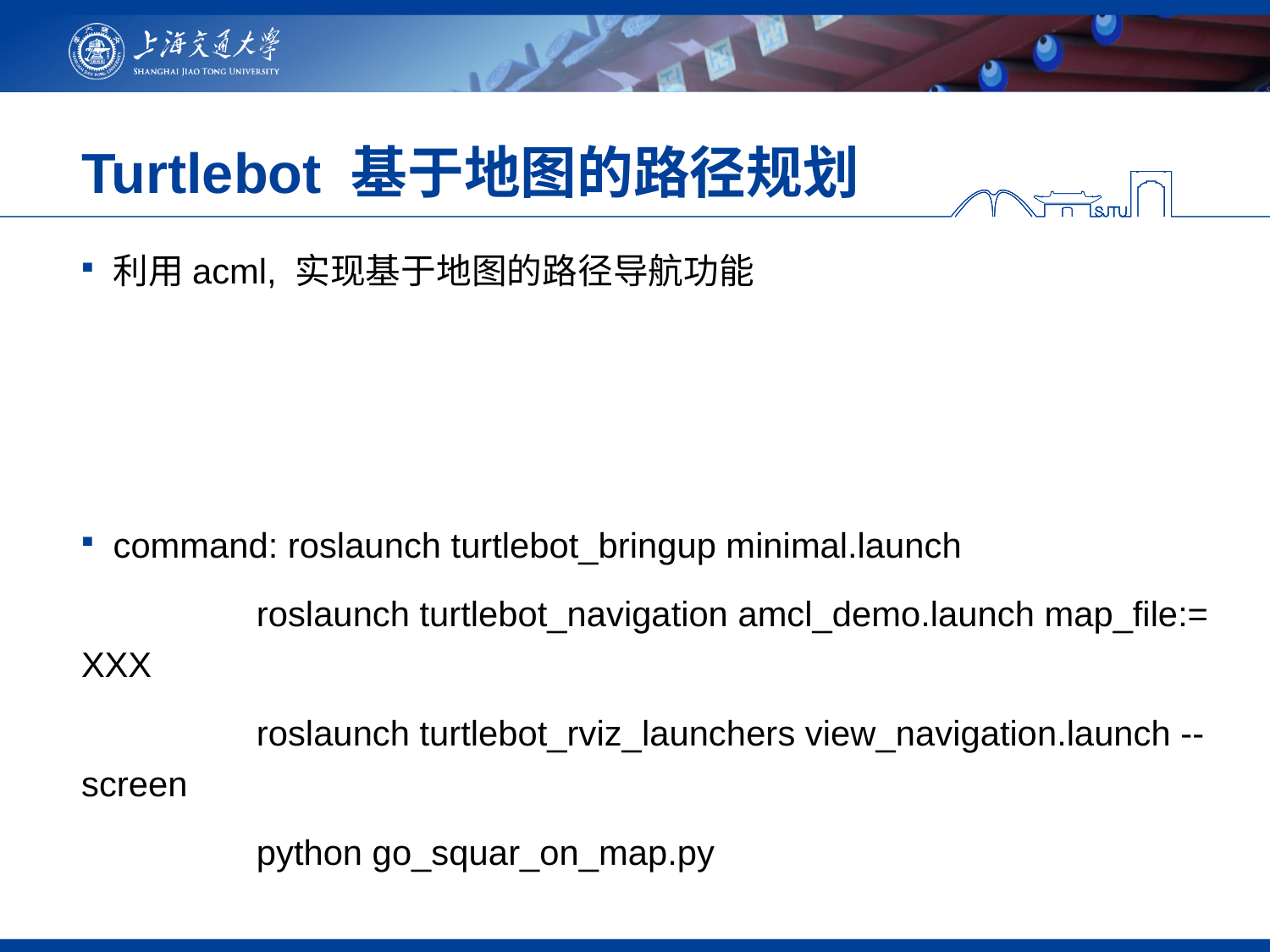

# Turtlebot 基于地图的路径规划
利用acml, 实现基于地图的路径导航功能

command: roslaunch turtlebot_bringup minimal.launch
                  roslaunch turtlebot_navigation amcl_demo.launch map_file:= XXX
                  roslaunch turtlebot_rviz_launchers view_navigation.launch --screen
                  python go_squar_on_map.py